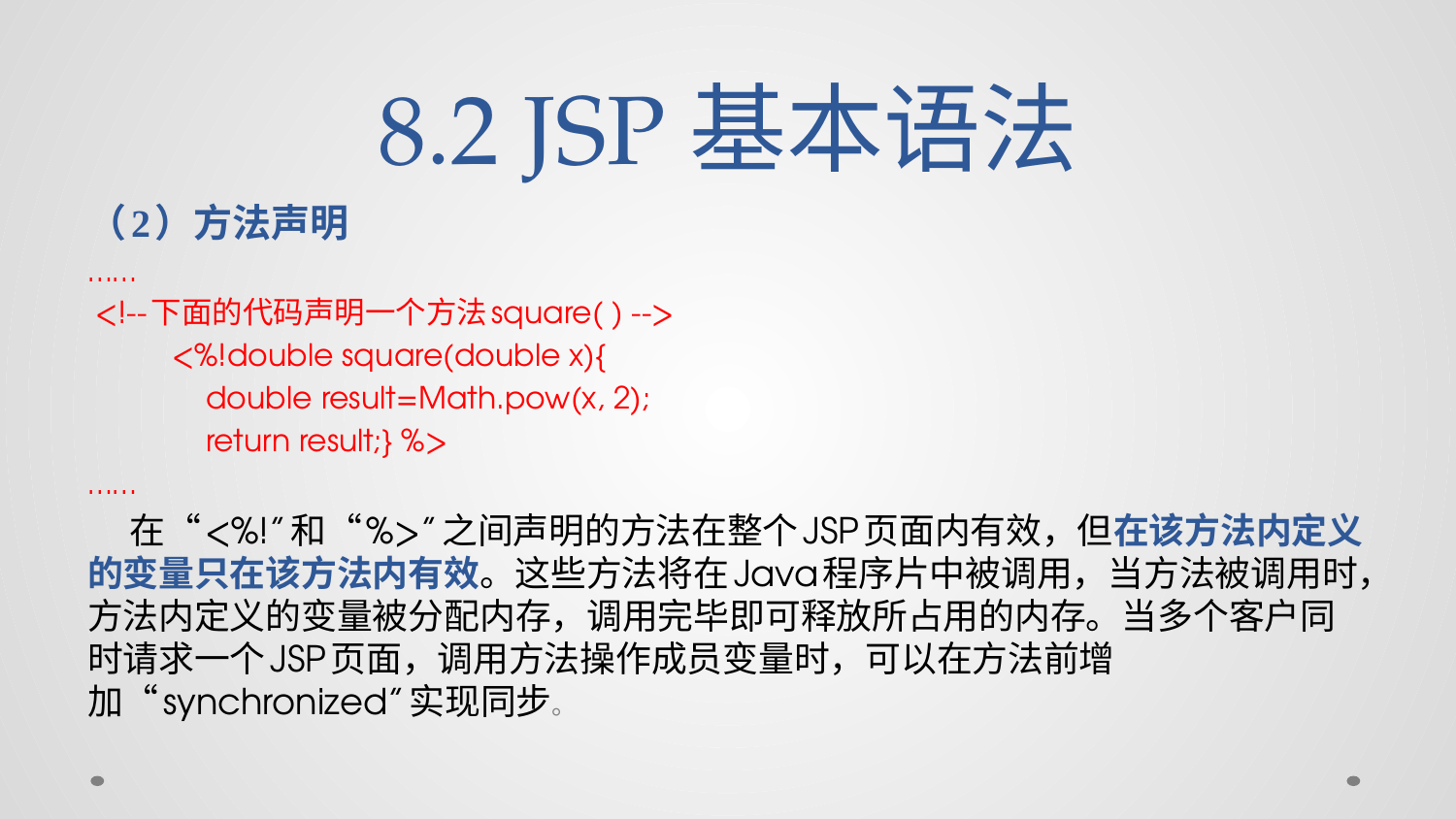

# 8.2 JSP基本语法
（2）方法声明
……
 <!--下面的代码声明一个方法square( ) -->
          <%!double square(double x){
              double result=Math.pow(x, 2);
              return result;} %>
……
       在“<%!”和“%>”之间声明的方法在整个JSP页面内有效，但在该方法内定义的变量只在该方法内有效。这些方法将在Java程序片中被调用，当方法被调用时，方法内定义的变量被分配内存，调用完毕即可释放所占用的内存。当多个客户同时请求一个JSP页面，调用方法操作成员变量时，可以在方法前增加“synchronized”实现同步。